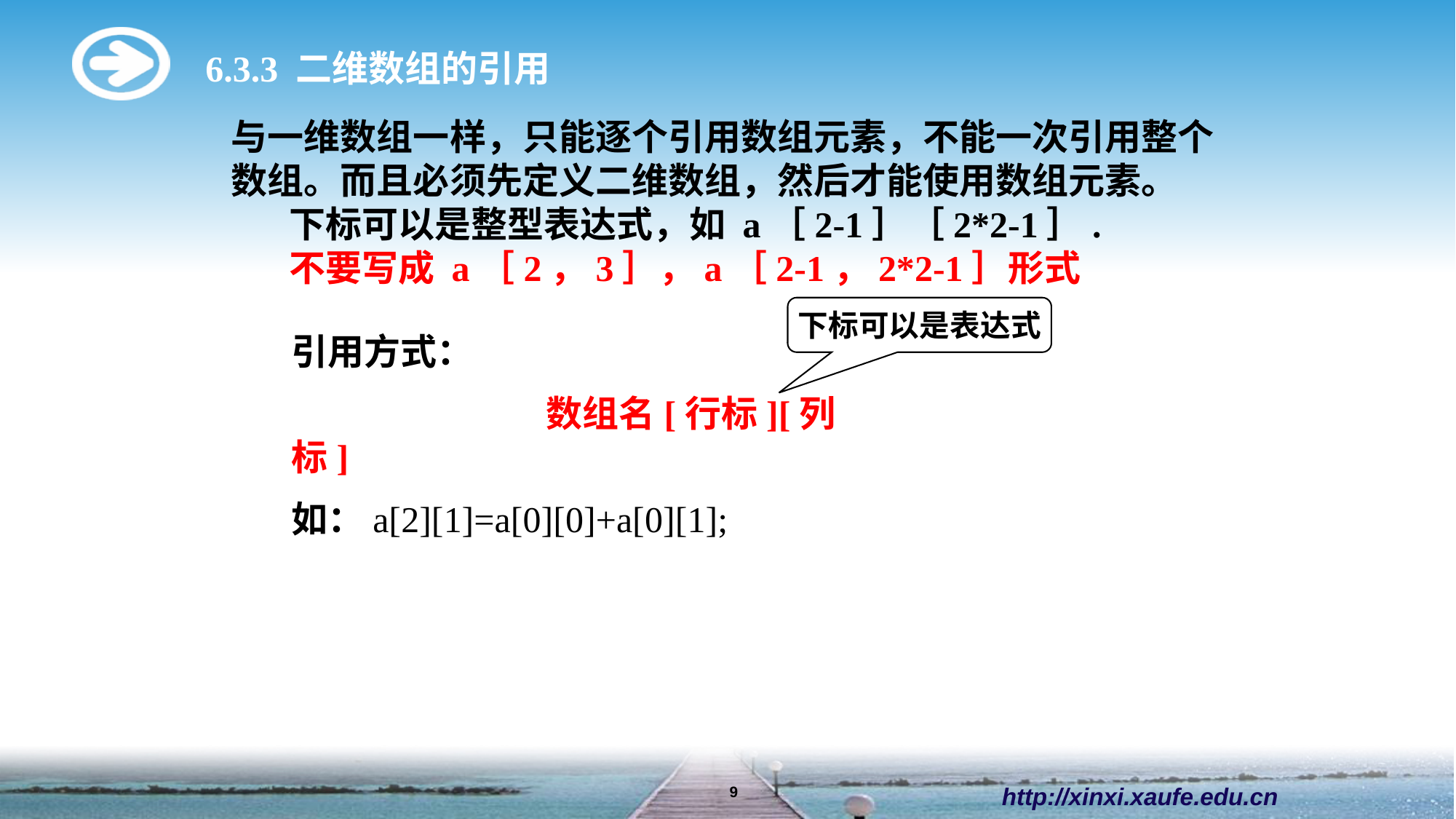

6.3.3 二维数组的引用
与一维数组一样，只能逐个引用数组元素，不能一次引用整个数组。而且必须先定义二维数组，然后才能使用数组元素。
      下标可以是整型表达式，如 a［2-1］［2*2-1］.
      不要写成 a［2，3］，a［2-1，2*2-1］形式
下标可以是表达式
引用方式：
　　　　　　　数组名[行标][列标]
如：a[2][1]=a[0][0]+a[0][1];
http://xinxi.xaufe.edu.cn
9